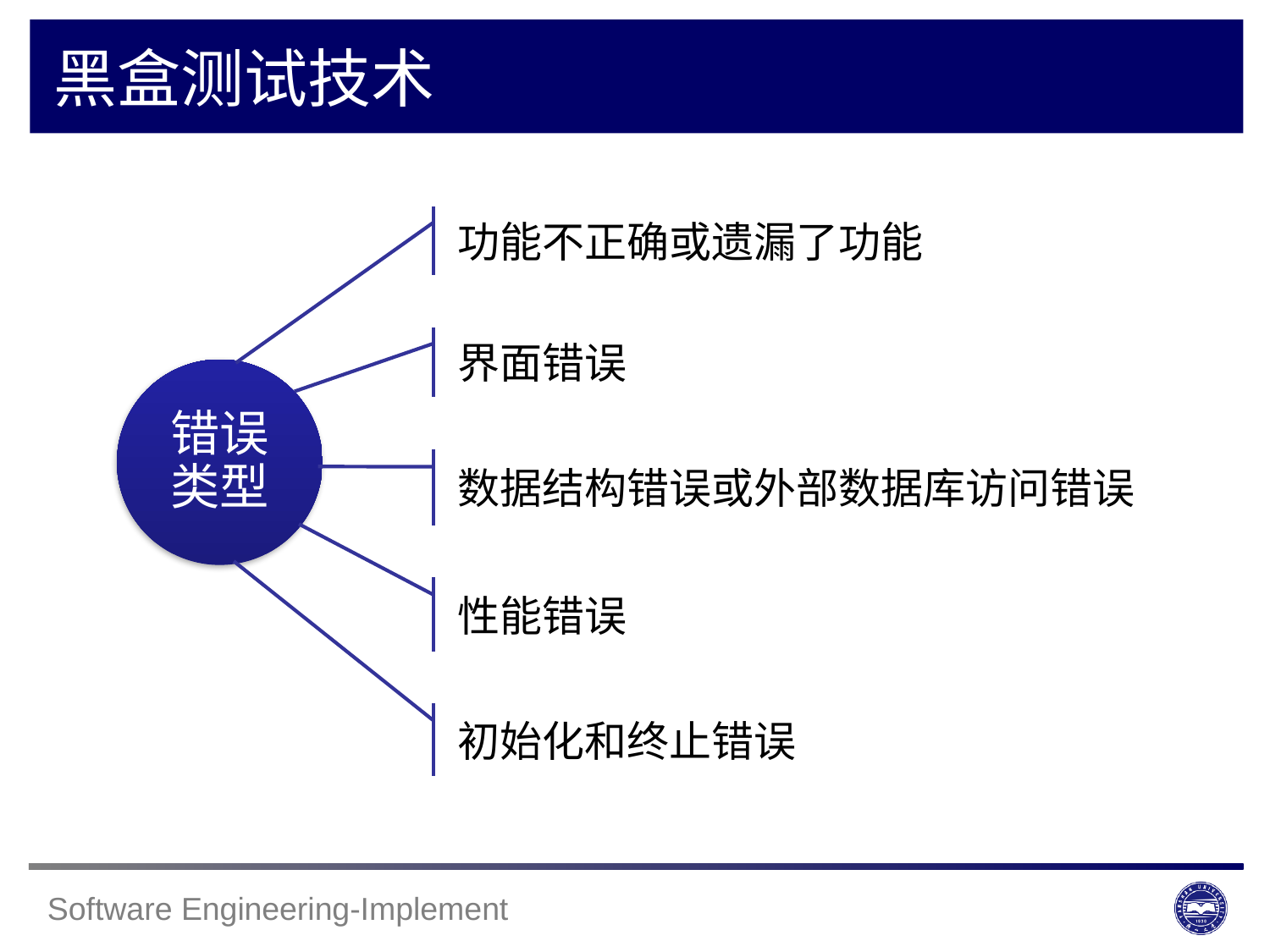

黑盒测试技术
功能不正确或遗漏了功能
界面错误

错误类型
数据结构错误或外部数据库访问错误
性能错误
初始化和终止错误